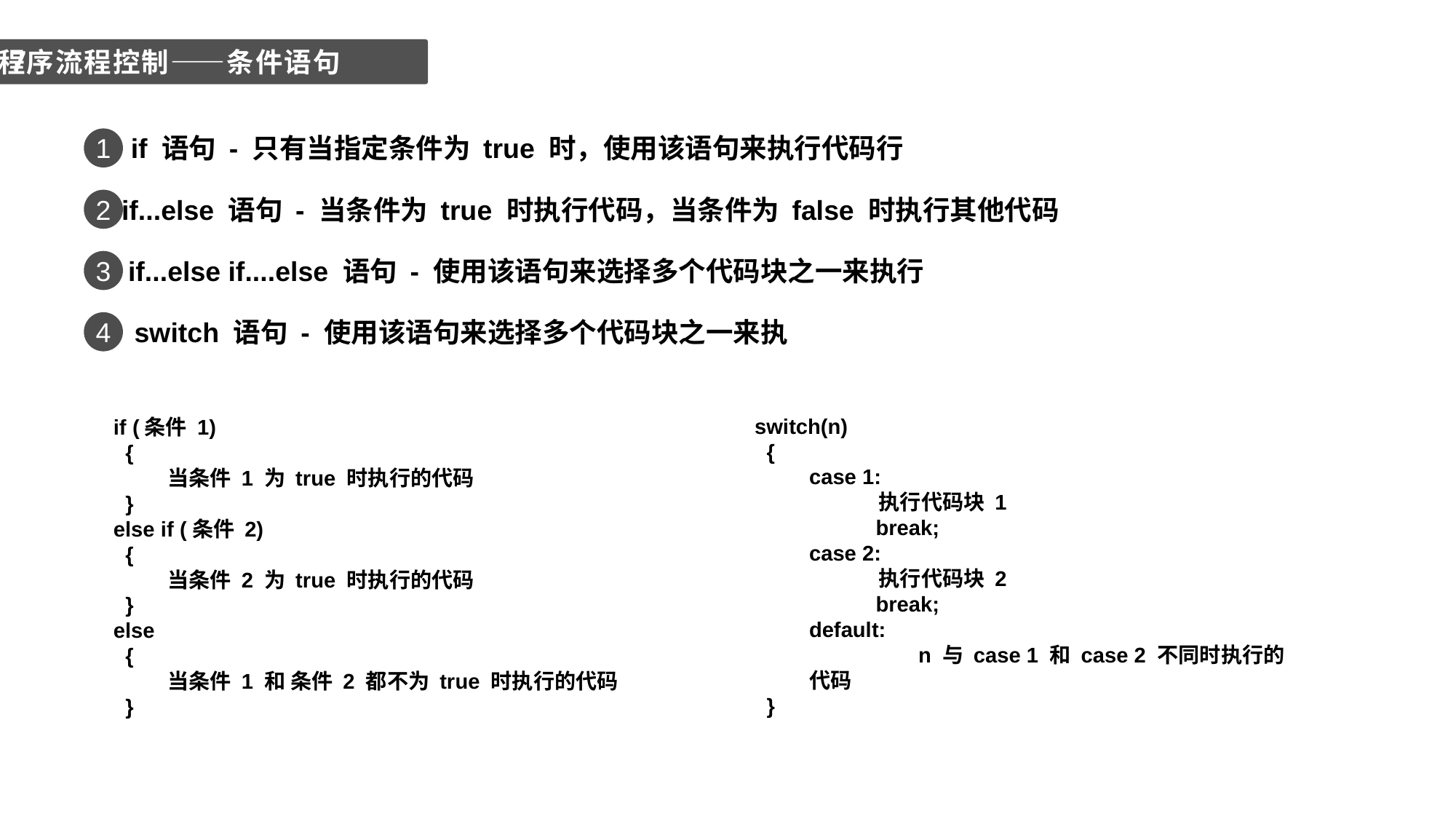

7

程序流程控制——条件语句
1
1

if 语句 - 只有当指定条件为 true 时，使用该语句来执行代码行
2

if...else 语句 - 当条件为 true 时执行代码，当条件为 false 时执行其他代码
3

if...else if....else 语句 - 使用该语句来选择多个代码块之一来执行
4

switch 语句 - 使用该语句来选择多个代码块之一来执
switch(n)
  {
case 1:
  执行代码块 1
  break;
case 2:
  执行代码块 2
  break;
default:
  	n 与 case 1 和 case 2 不同时执行的代码
  }
if (条件 1)
  {
          当条件 1 为 true 时执行的代码
  }
else if (条件 2)
  {
          当条件 2 为 true 时执行的代码
  }
else
  {
          当条件 1 和 条件 2 都不为 true 时执行的代码
  }